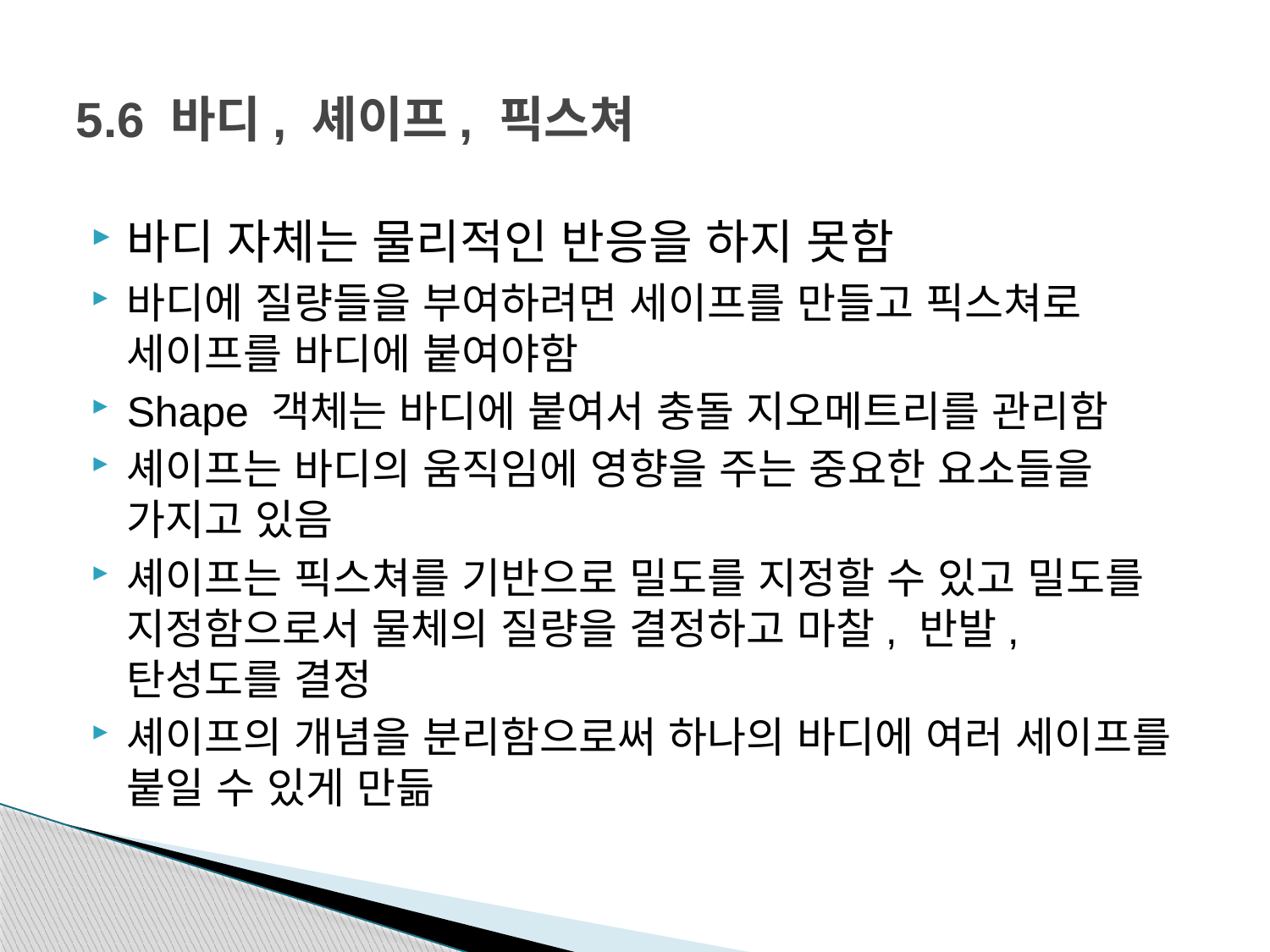

# 5.6 바디, 셰이프, 픽스쳐
바디 자체는 물리적인 반응을 하지 못함
바디에 질량들을 부여하려면 세이프를 만들고 픽스쳐로 세이프를 바디에 붙여야함
Shape 객체는 바디에 붙여서 충돌 지오메트리를 관리함
셰이프는 바디의 움직임에 영향을 주는 중요한 요소들을 가지고 있음
셰이프는 픽스쳐를 기반으로 밀도를 지정할 수 있고 밀도를 지정함으로서 물체의 질량을 결정하고 마찰, 반발, 탄성도를 결정
셰이프의 개념을 분리함으로써 하나의 바디에 여러 세이프를 붙일 수 있게 만듦